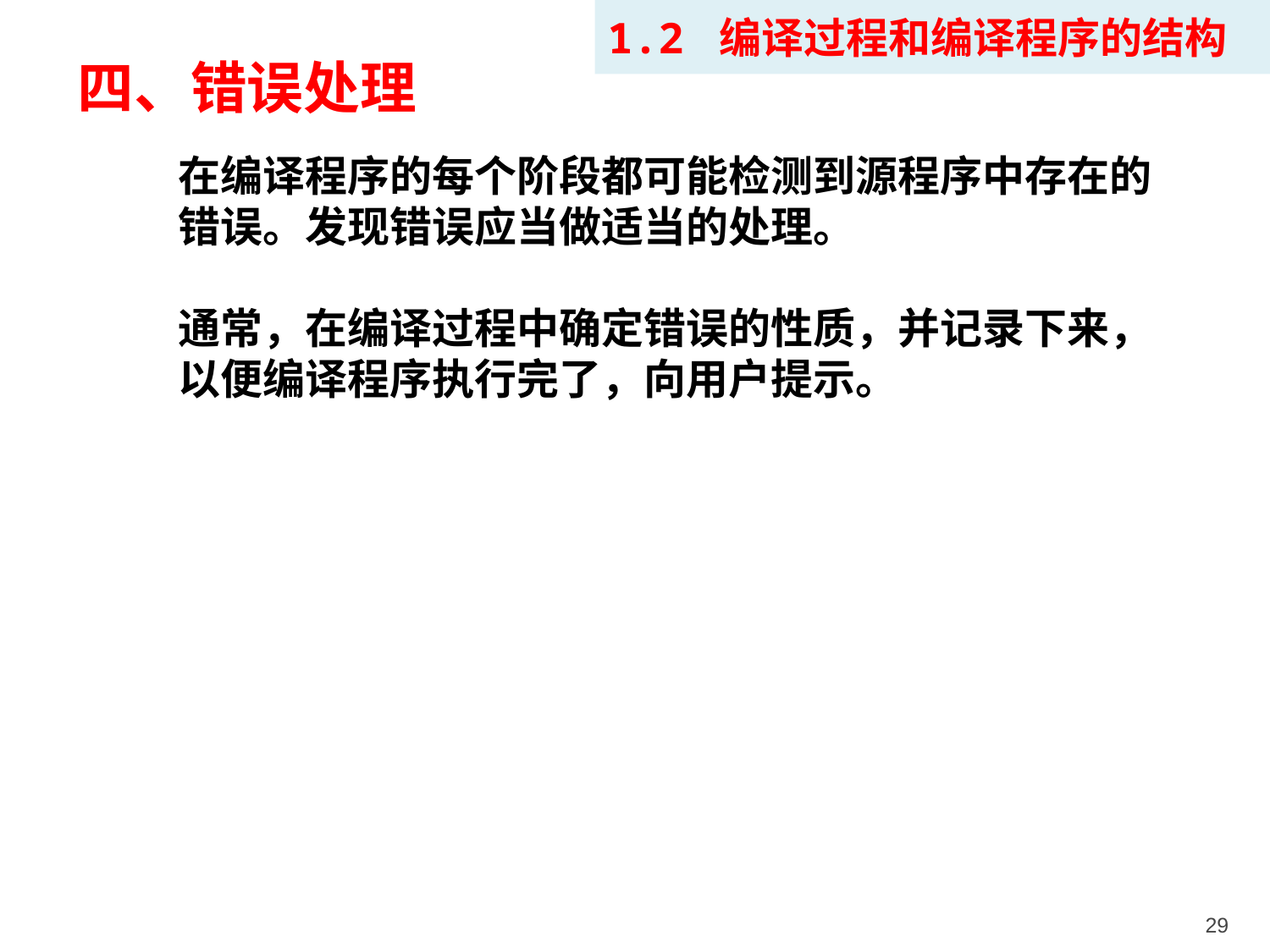

1.2 编译过程和编译程序的结构
四、错误处理
在编译程序的每个阶段都可能检测到源程序中存在的错误。发现错误应当做适当的处理。

通常，在编译过程中确定错误的性质，并记录下来，以便编译程序执行完了，向用户提示。
29